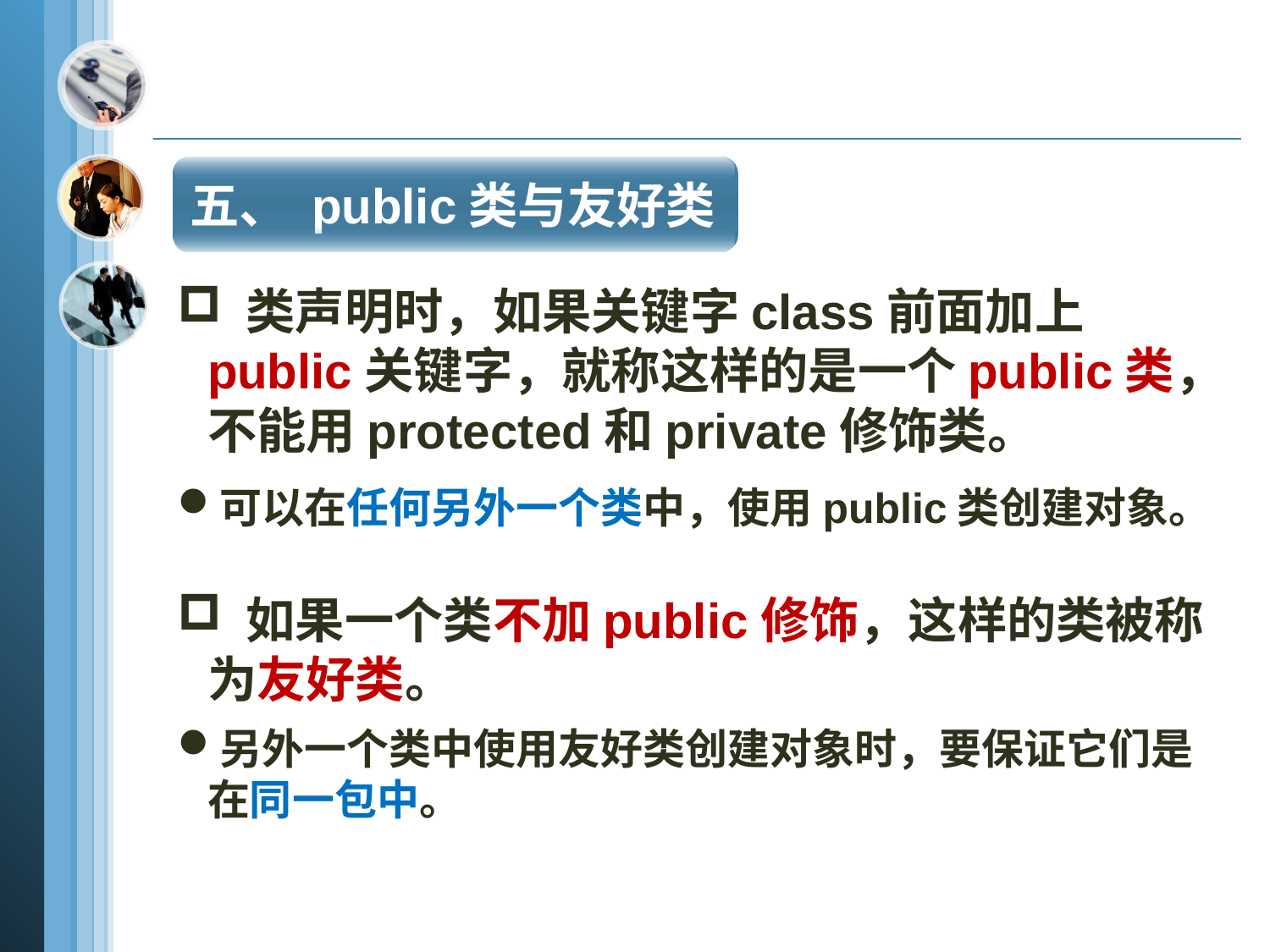

五、 public类与友好类

 类声明时，如果关键字class前面加上public关键字，就称这样的是一个public类，不能用protected和private修饰类。
可以在任何另外一个类中，使用public类创建对象。
 如果一个类不加public修饰，这样的类被称为友好类。
另外一个类中使用友好类创建对象时，要保证它们是在同一包中。